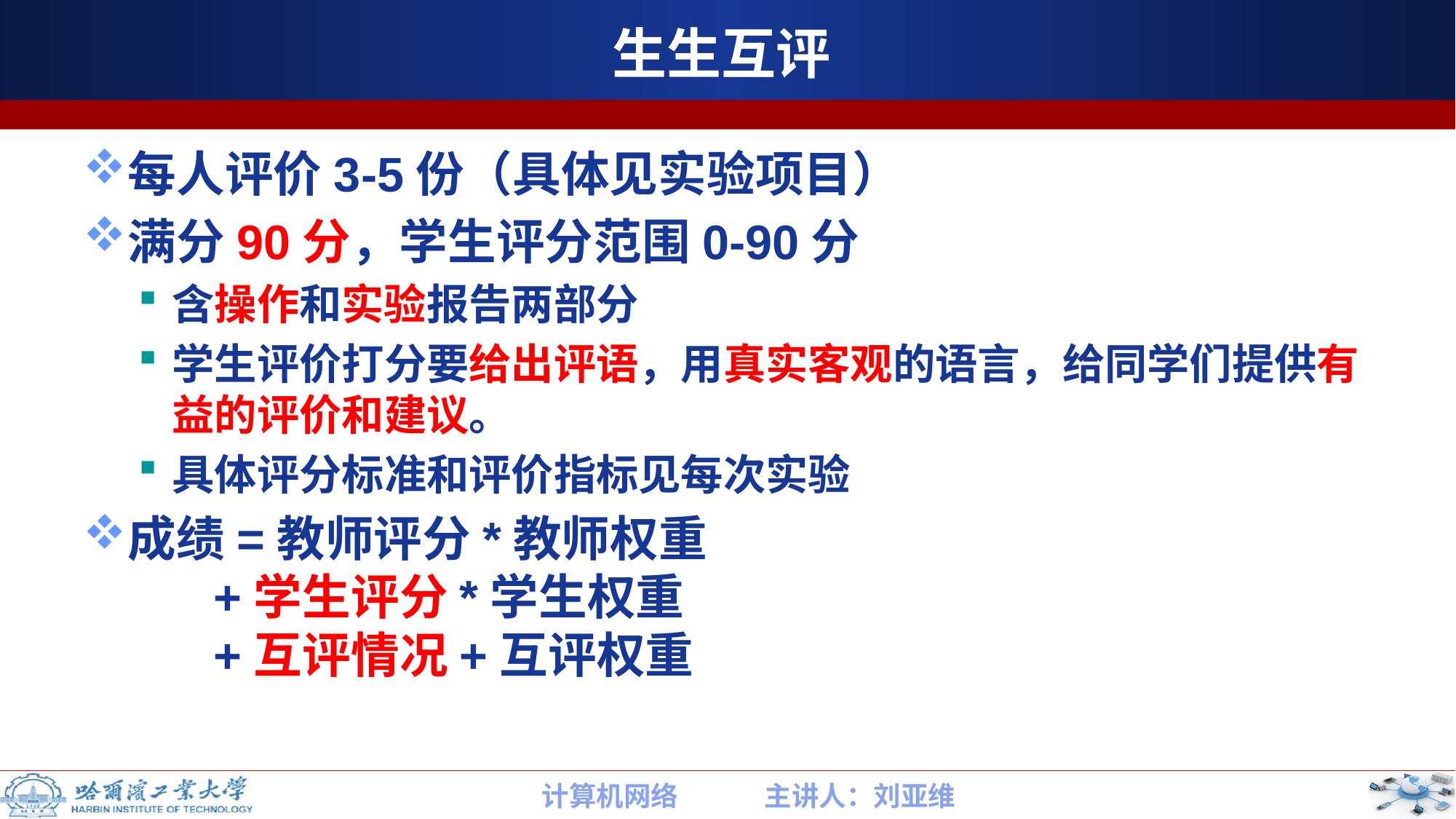

# 生生互评
每人评价3-5份（具体见实验项目）
满分90分，学生评分范围0-90分
含操作和实验报告两部分
学生评价打分要给出评语，用真实客观的语言，给同学们提供有益的评价和建议。
具体评分标准和评价指标见每次实验
成绩=教师评分*教师权重
       +学生评分*学生权重
       +互评情况+互评权重